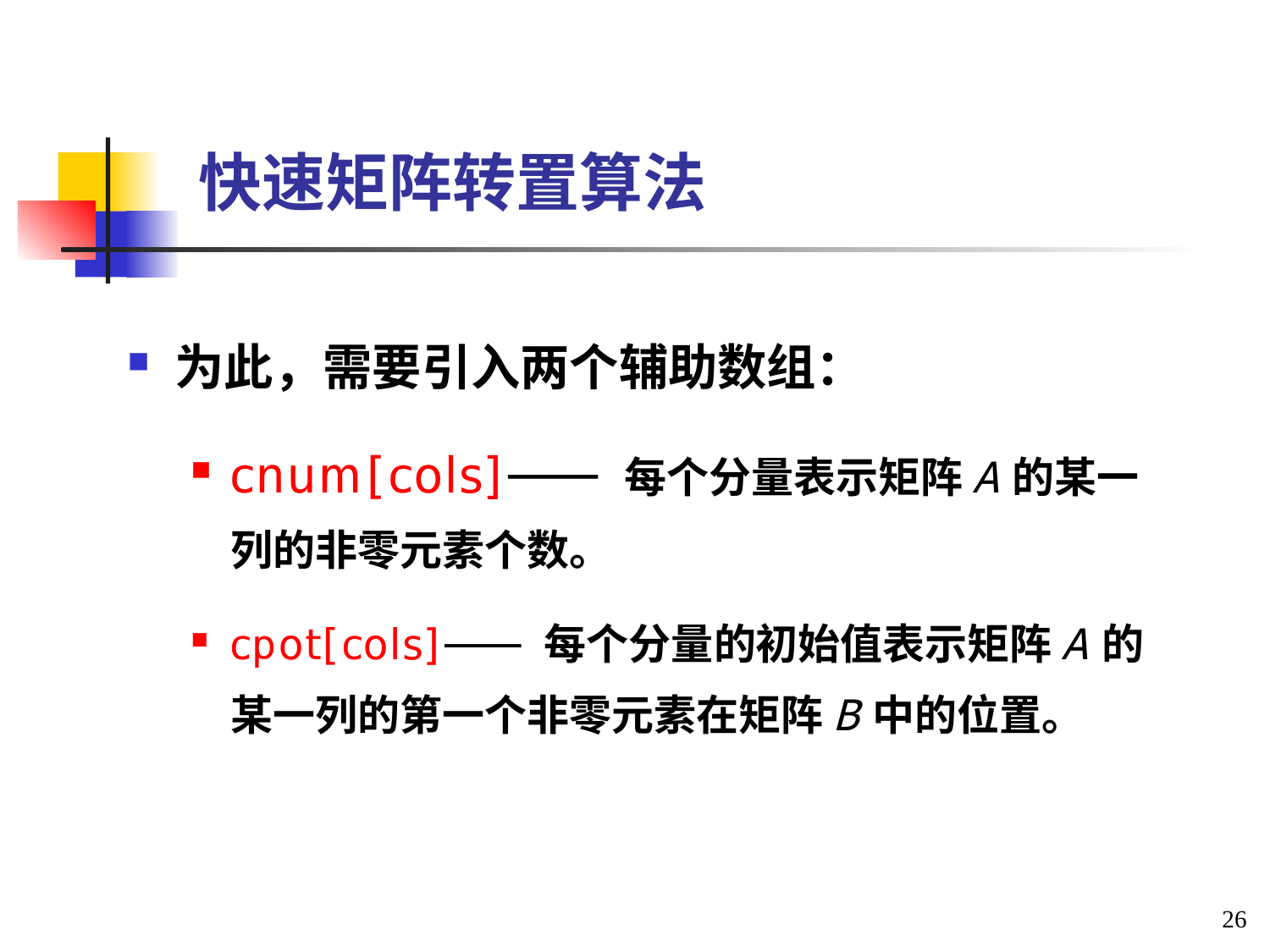

# 快速矩阵转置算法
为此，需要引入两个辅助数组：
cnum[cols]—— 每个分量表示矩阵A的某一列的非零元素个数。
cpot[cols]—— 每个分量的初始值表示矩阵A的某一列的第一个非零元素在矩阵B中的位置。

26